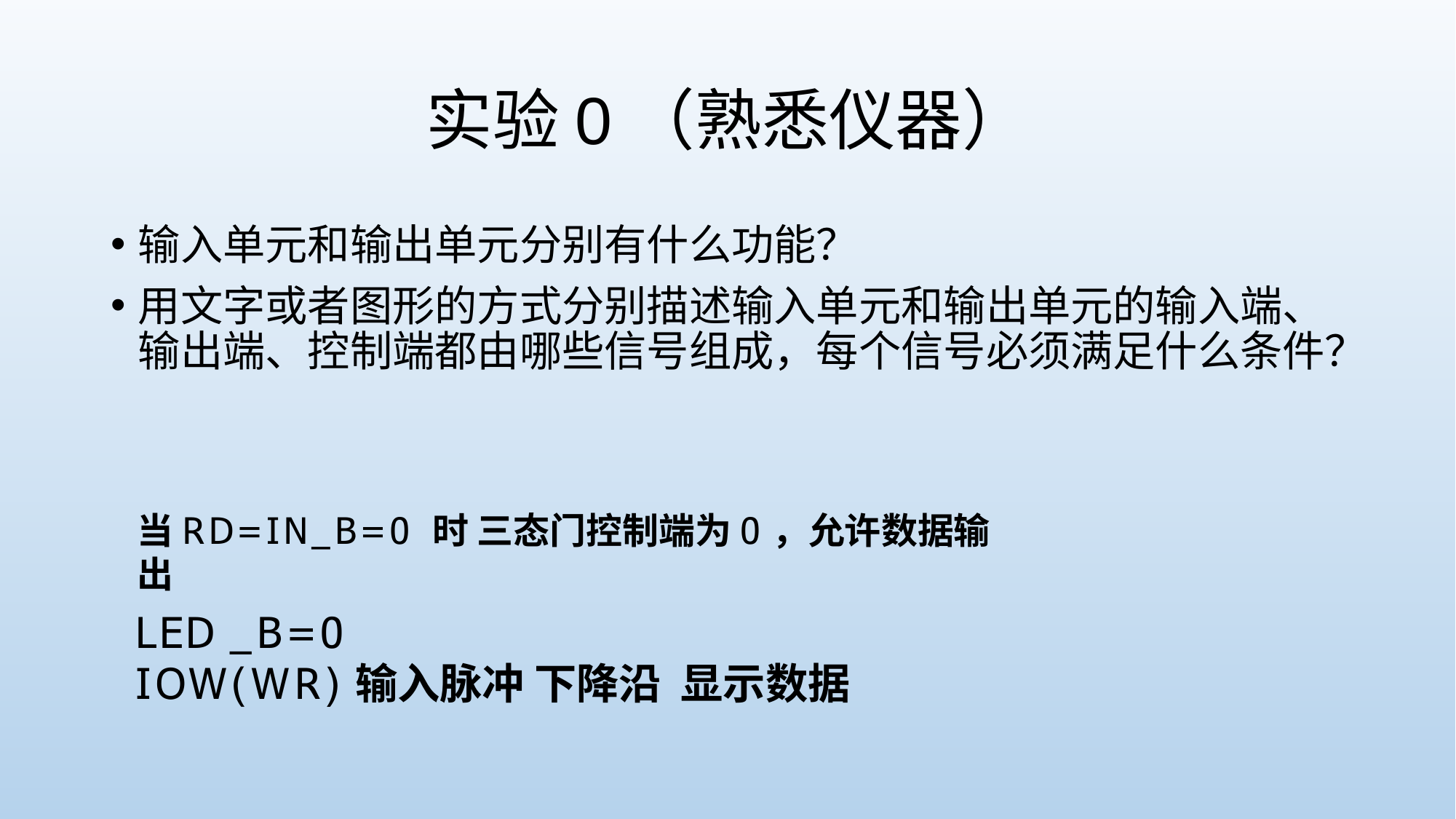

# 实验0（熟悉仪器）
输入单元和输出单元分别有什么功能？
用文字或者图形的方式分别描述输入单元和输出单元的输入端、输出端、控制端都由哪些信号组成，每个信号必须满足什么条件？

当RD=IN_B=0 时 三态门控制端为0，允许数据输出
  LED _B=0
  IOW(WR)输入脉冲 下降沿  显示数据